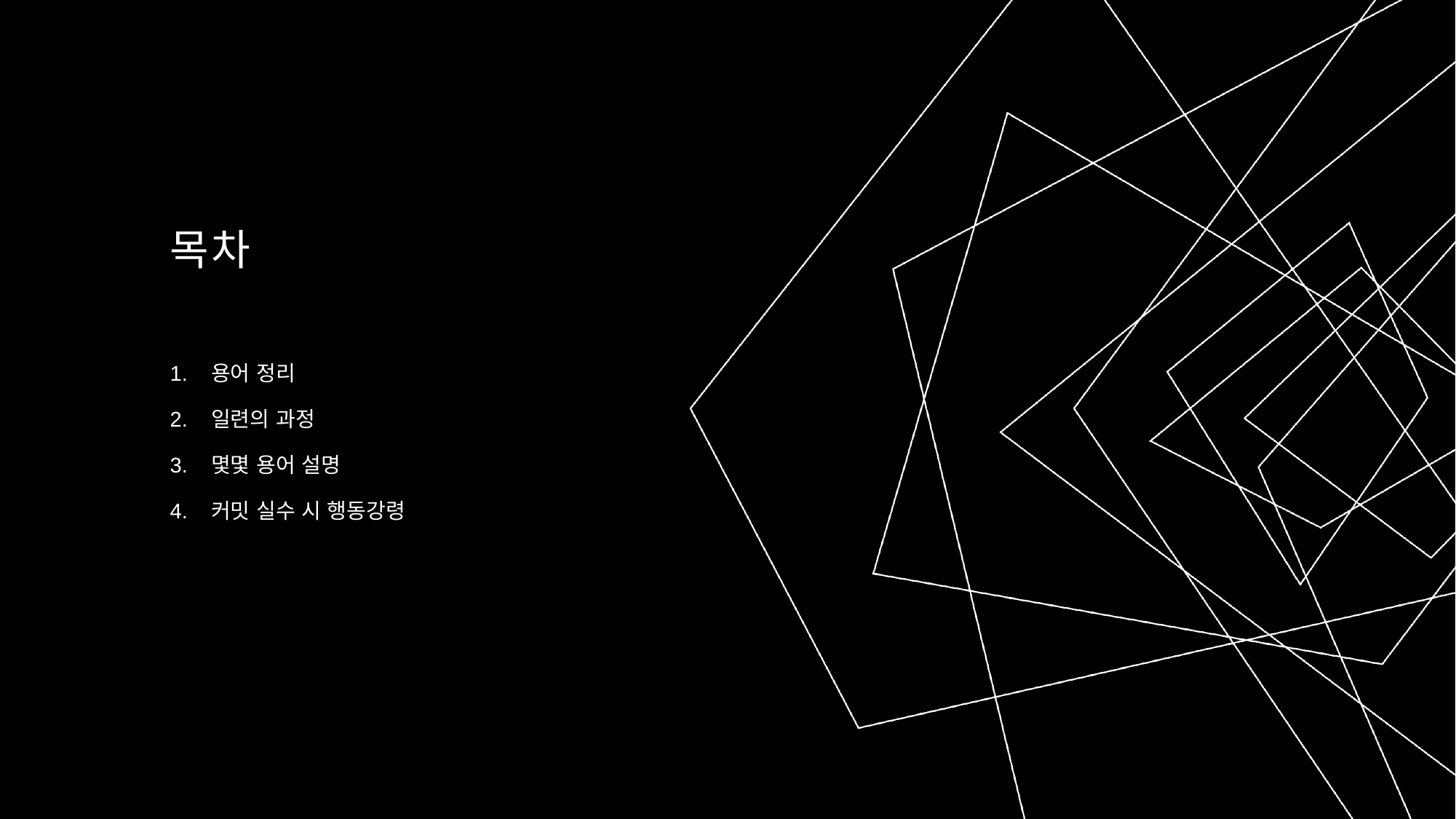

# 목차
용어 정리
일련의 과정
몇몇 용어 설명
커밋 실수 시 행동강령